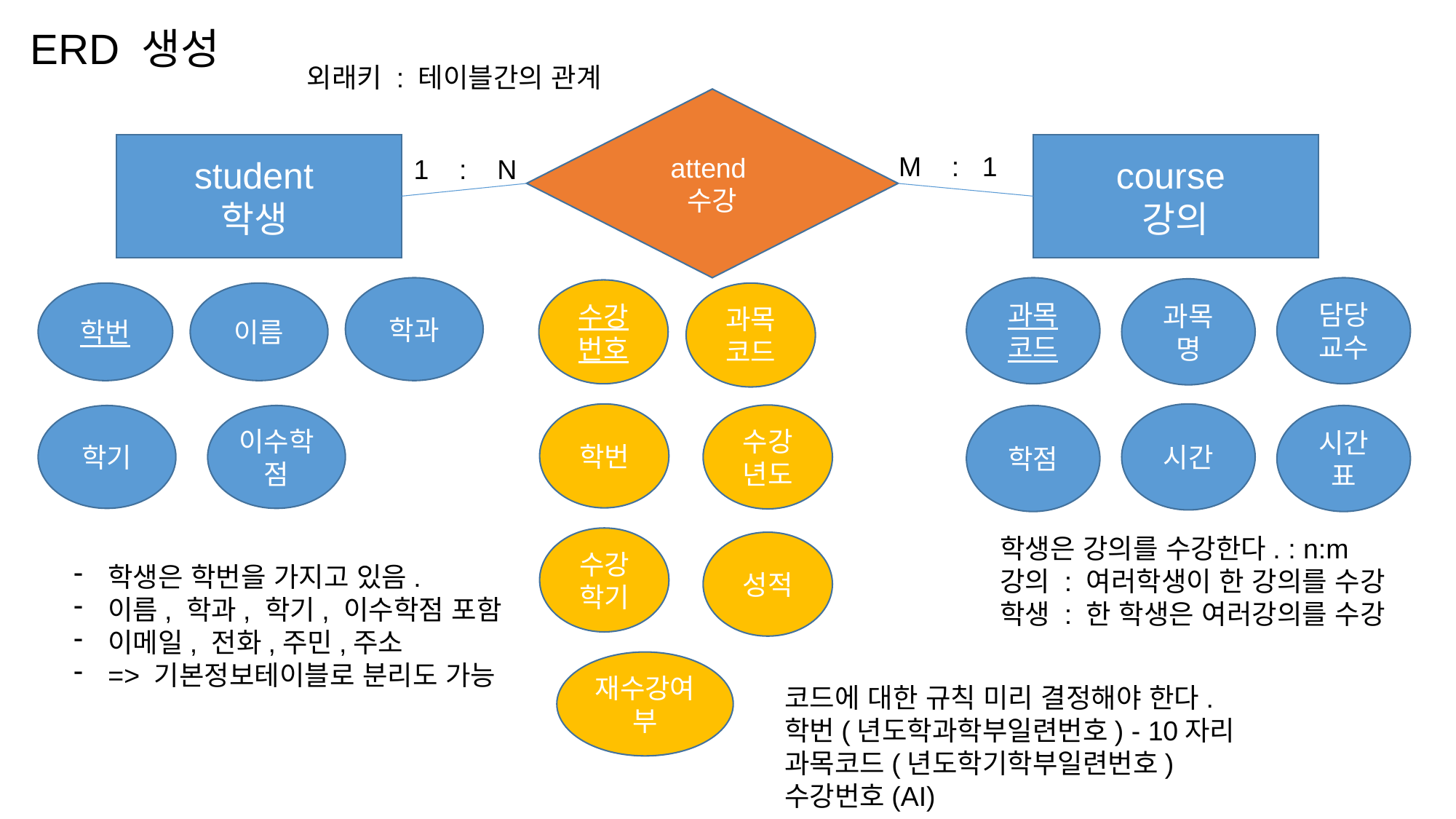

# ERD 생성
외래키 : 테이블간의 관계
attend
수강
student
학생
course
강의
M    :   1
1    :    N
담당교수
학과
과목코드
과목명
수강번호
과목코드
학번
이름
학번
시간
수강년도
시간표
학기
이수학점
학점
학생은 강의를 수강한다. : n:m
강의 : 여러학생이 한 강의를 수강
학생 : 한 학생은 여러강의를 수강

수강학기
성적
학생은 학번을 가지고 있음.
이름, 학과, 학기, 이수학점 포함
이메일, 전화,주민,주소
=> 기본정보테이블로 분리도 가능
재수강여부
코드에 대한 규칙 미리 결정해야 한다.
학번(년도학과학부일련번호) - 10자리
과목코드(년도학기학부일련번호)
수강번호(AI)